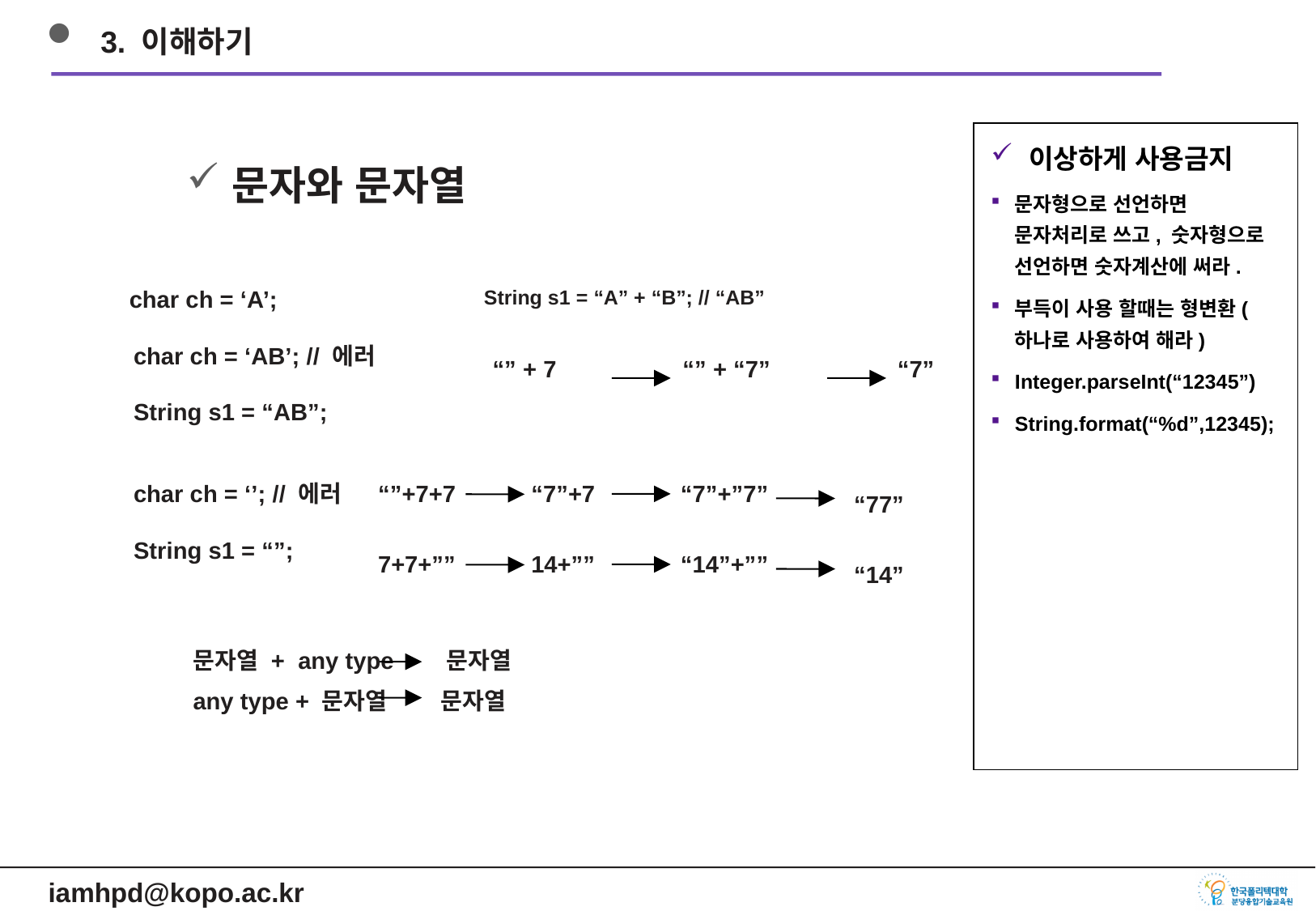

3. 이해하기
이상하게 사용금지
문자형으로 선언하면 문자처리로 쓰고, 숫자형으로 선언하면 숫자계산에 써라.
부득이 사용 할때는 형변환(하나로 사용하여 해라)
Integer.parseInt(“12345”)
String.format(“%d”,12345);

문자와 문자열
char ch = ‘A’;
String s1 = “A” + “B”; // “AB”
char ch = ‘AB’; // 에러
“” + 7
“” + “7”
“7”

String s1 = “AB”;
char ch = ‘’; // 에러
“”+7+7
“7”+7
“7”+”7”
“77”

String s1 = “”;
7+7+””
14+””
“14”+””
“14”

문자열 +  any type       문자열
any type + 문자열        문자열